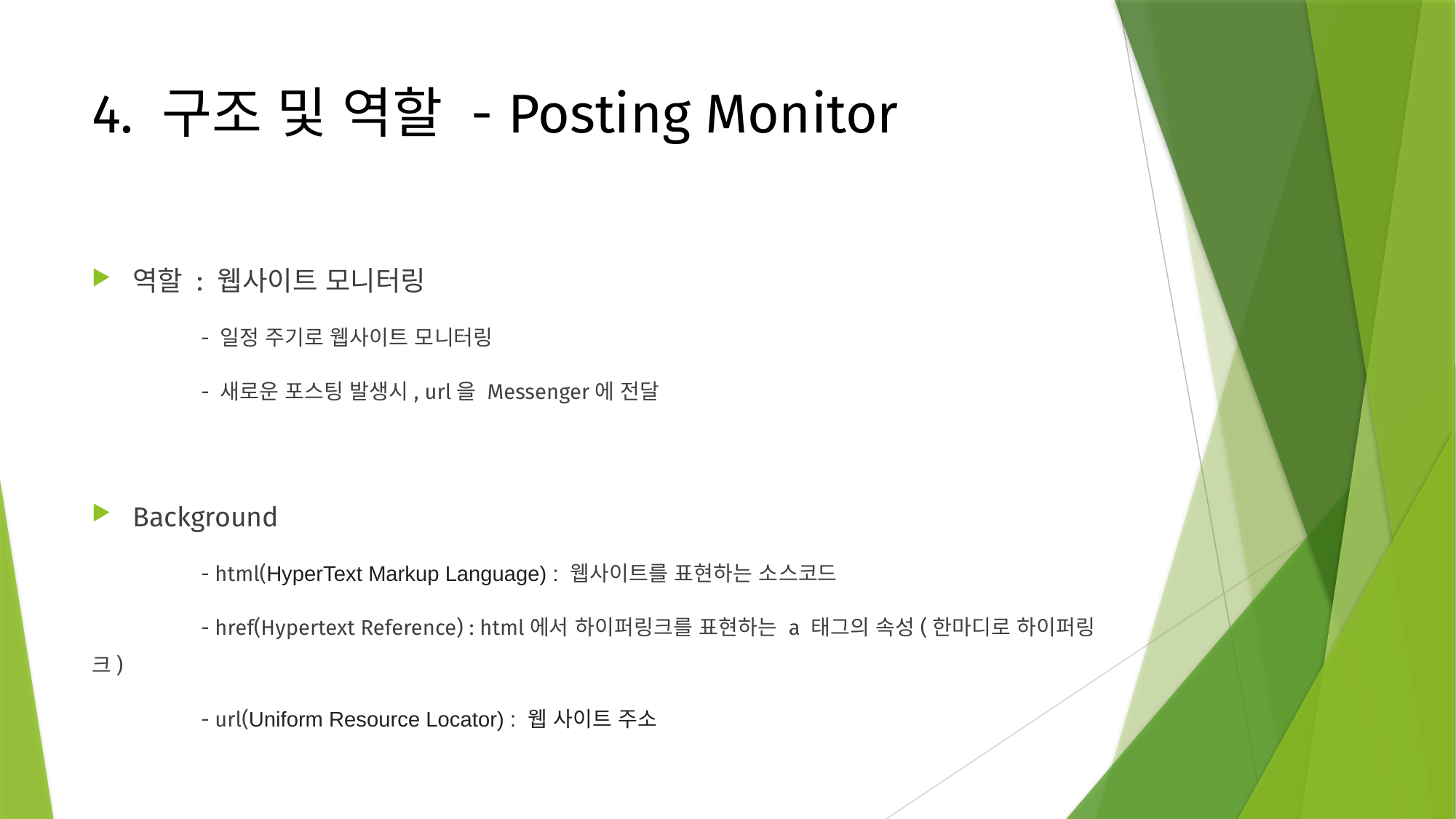

# 4. 구조 및 역할 - Posting Monitor
역할 : 웹사이트 모니터링
	- 일정 주기로 웹사이트 모니터링
	- 새로운 포스팅 발생시, url을 Messenger에 전달

Background
	- html(HyperText Markup Language) : 웹사이트를 표현하는 소스코드
	- href(Hypertext Reference) : html에서 하이퍼링크를 표현하는 a 태그의 속성(한마디로 하이퍼링크)
	- url(Uniform Resource Locator) : 웹 사이트 주소